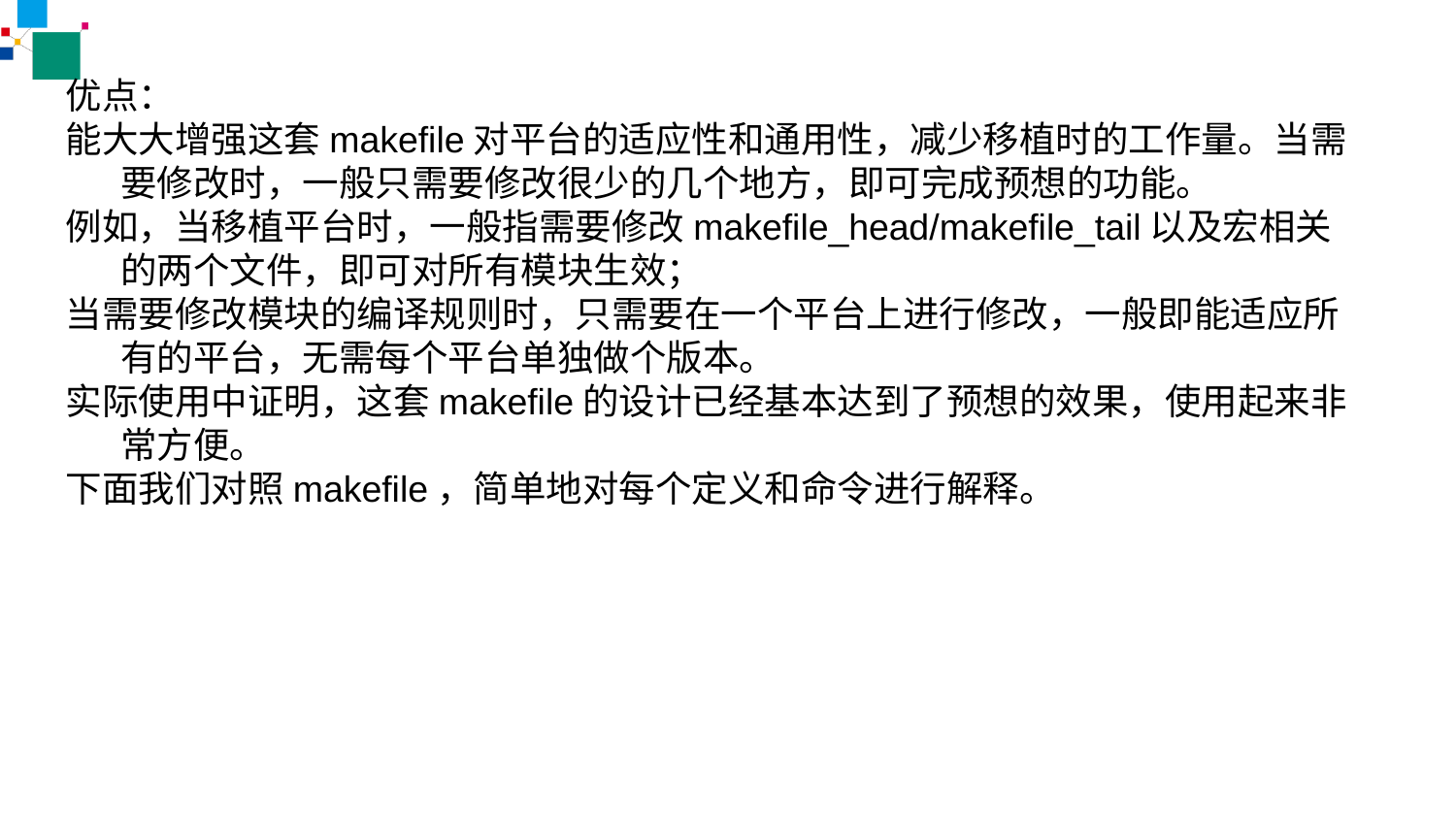

优点：
能大大增强这套makefile对平台的适应性和通用性，减少移植时的工作量。当需要修改时，一般只需要修改很少的几个地方，即可完成预想的功能。
例如，当移植平台时，一般指需要修改makefile_head/makefile_tail以及宏相关的两个文件，即可对所有模块生效；
当需要修改模块的编译规则时，只需要在一个平台上进行修改，一般即能适应所有的平台，无需每个平台单独做个版本。
实际使用中证明，这套makefile的设计已经基本达到了预想的效果，使用起来非常方便。
下面我们对照makefile，简单地对每个定义和命令进行解释。
（单位名称）